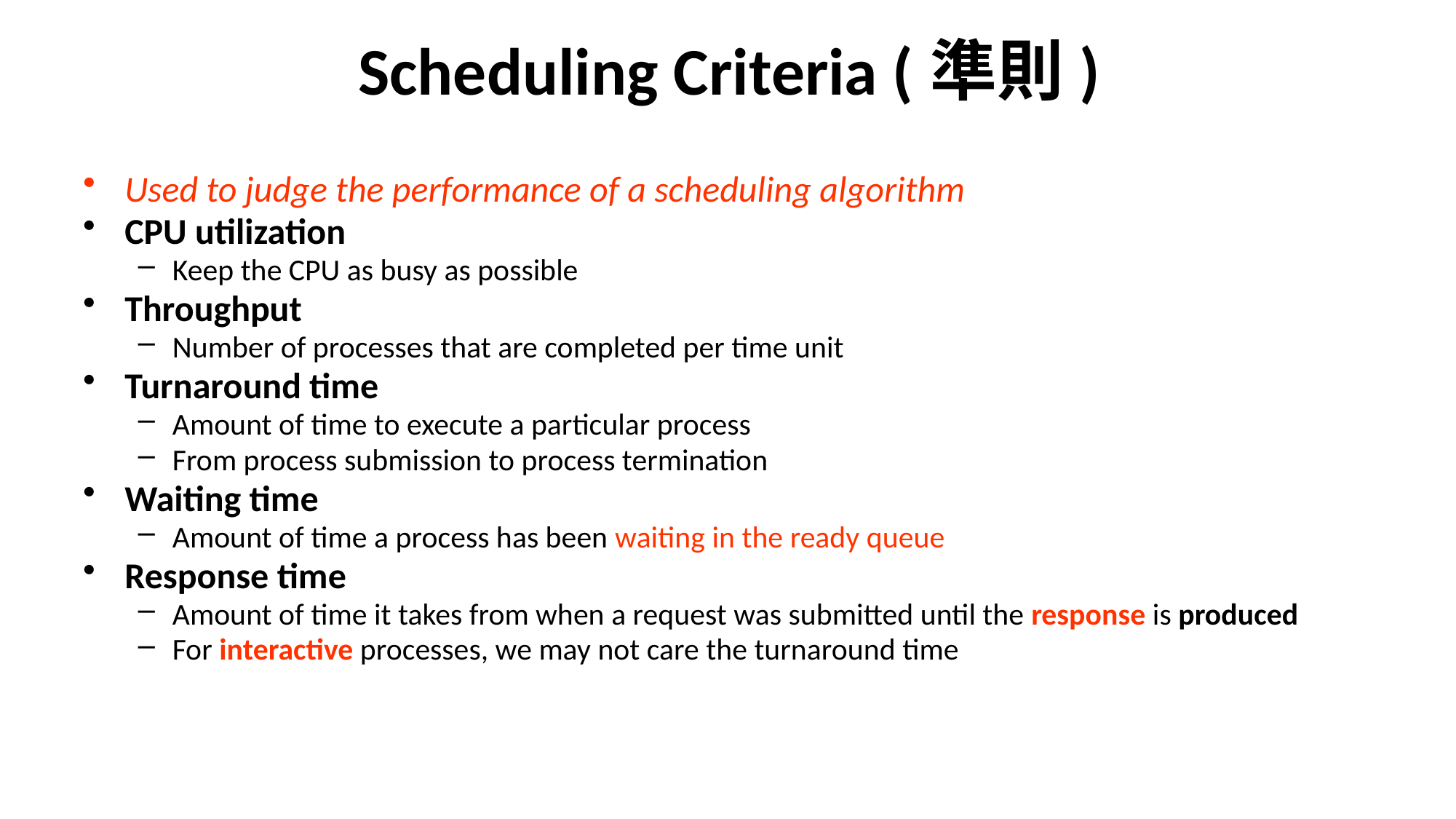

# Scheduling Criteria (準則)
Used to judge the performance of a scheduling algorithm
CPU utilization
Keep the CPU as busy as possible
Throughput
Number of processes that are completed per time unit
Turnaround time
Amount of time to execute a particular process
From process submission to process termination
Waiting time
Amount of time a process has been waiting in the ready queue
Response time
Amount of time it takes from when a request was submitted until the response is produced
For interactive processes, we may not care the turnaround time